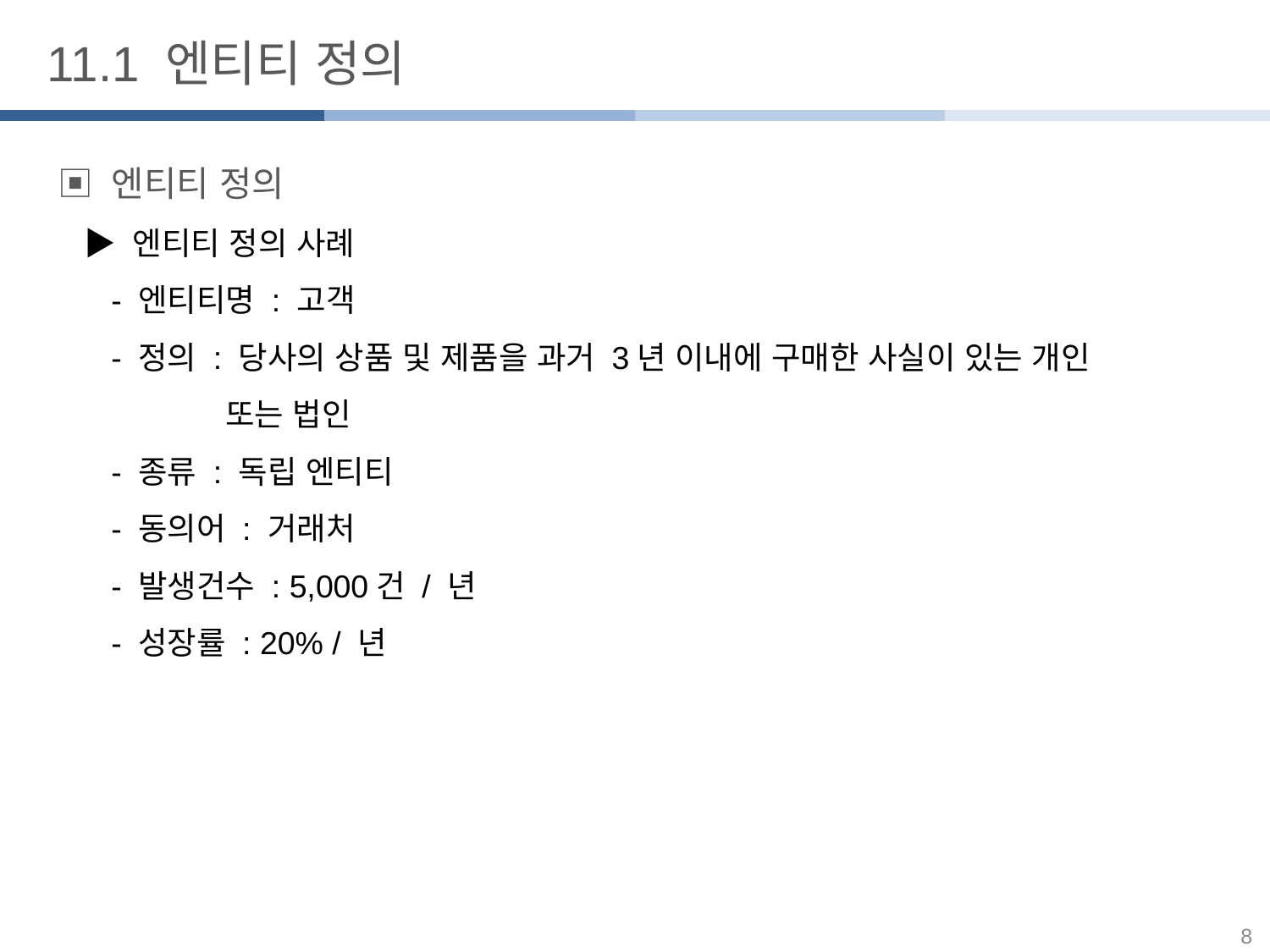

11.1 엔티티 정의
▣ 엔티티 정의
   ▶ 엔티티 정의 사례
      - 엔티티명 : 고객
      - 정의 : 당사의 상품 및 제품을 과거 3년 이내에 구매한 사실이 있는 개인
                  또는 법인
      - 종류 : 독립 엔티티
      - 동의어 : 거래처
      - 발생건수 : 5,000건 / 년
      - 성장률 : 20% / 년

8